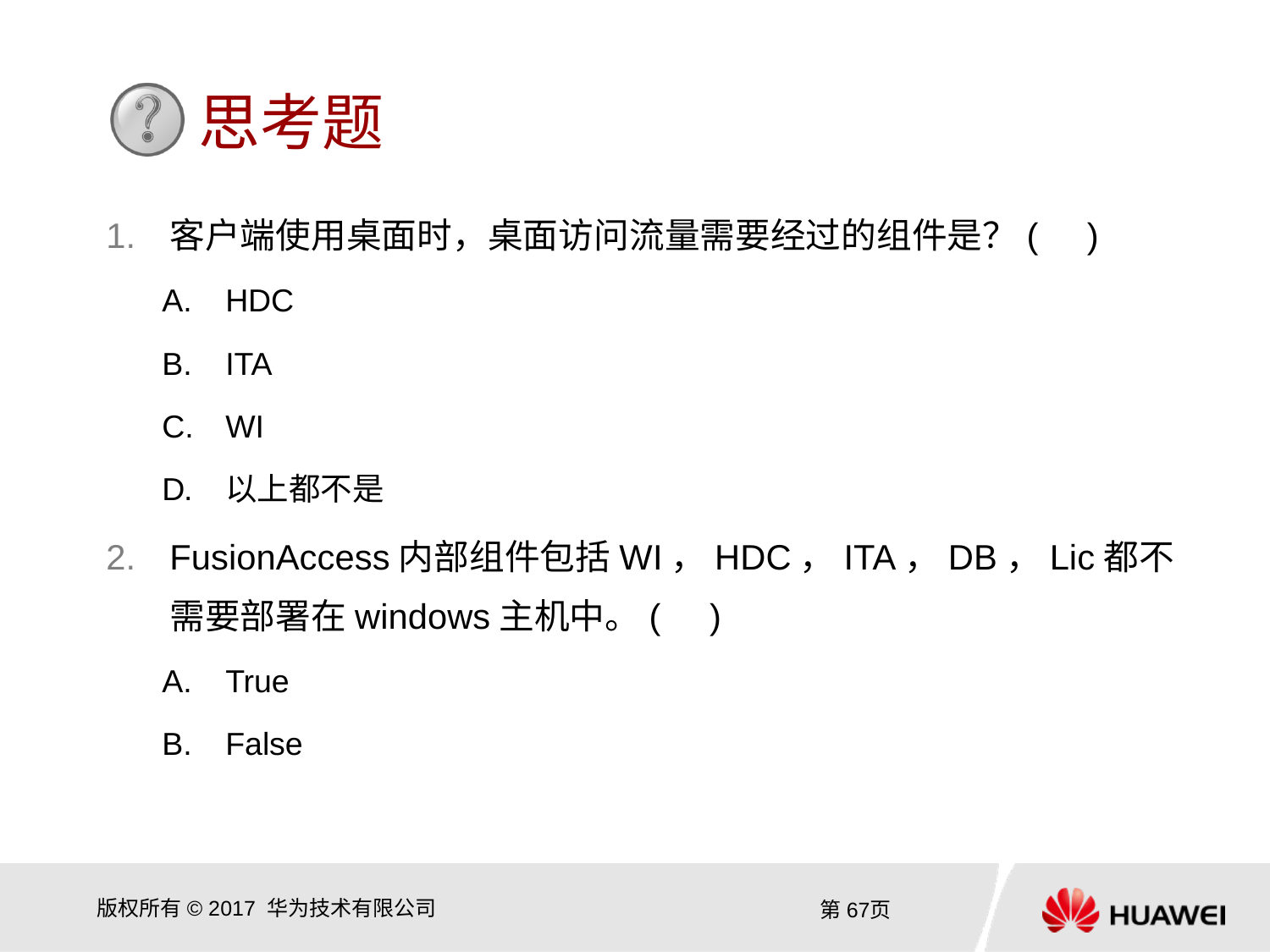

客户端使用桌面时，桌面访问流量需要经过的组件是？(     )
HDC
ITA
WI
以上都不是
FusionAccess内部组件包括WI，HDC，ITA，DB，Lic都不需要部署在windows主机中。(     )
True
False